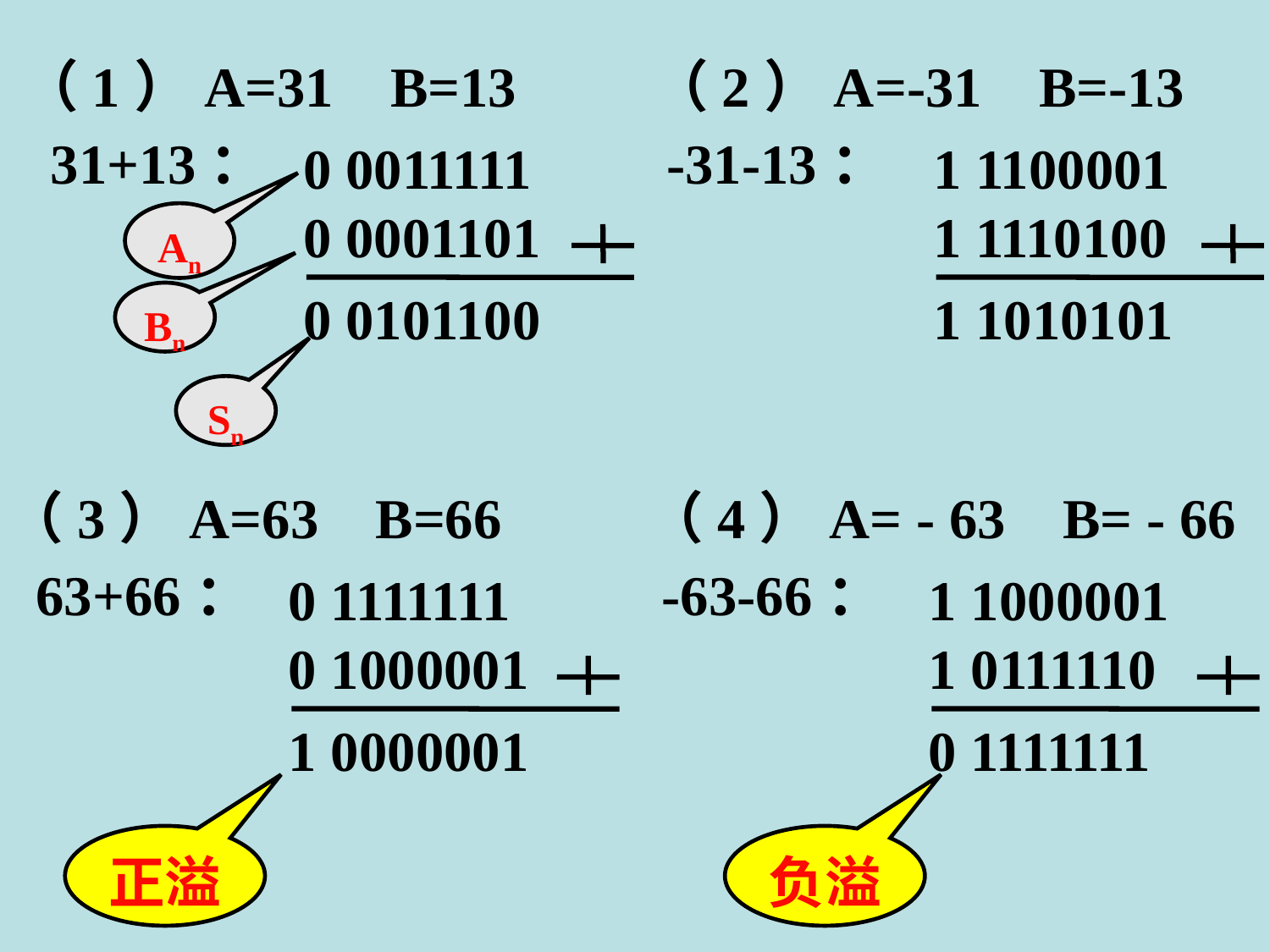

（1）A=31    B=13
  31+13：
0 0011111
0 0001101

0 0101100

（2）A=-31    B=-13
 -31-13：
1 1100001
1 1110100

1 1010101

An
Bn
Sn
（3）A=63    B=66
  63+66：
0 1111111
0 1000001

1 0000001

（4）A= - 63    B= - 66
 -63-66：
1 1000001
1 0111110

0 1111111

正溢
负溢